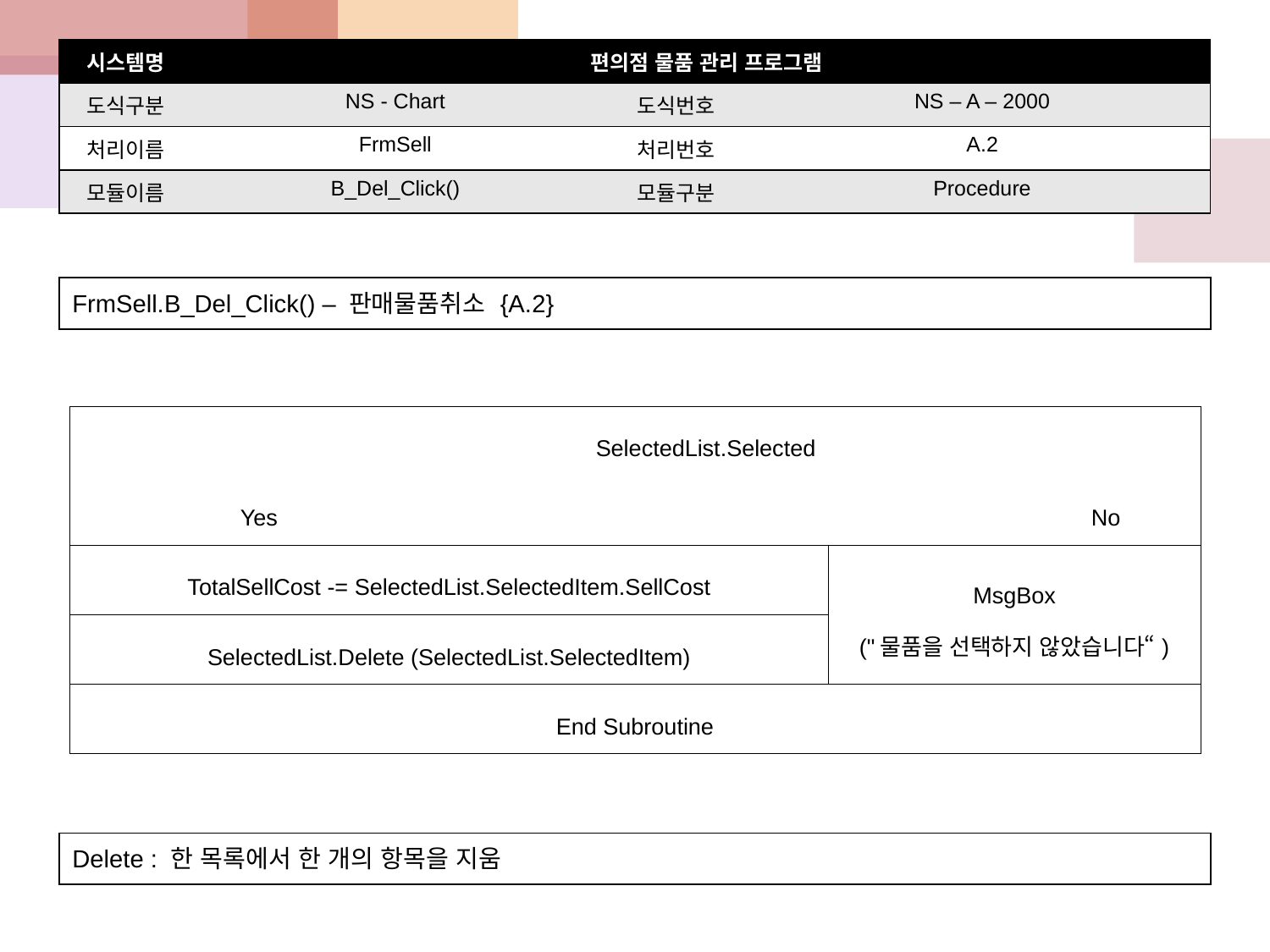

| 시스템명 | 편의점 물품 관리 프로그램 |  |  |
| --- | --- | --- | --- |
| 도식구분 | NS - Chart | 도식번호 | NS – A – 2000 |
| 처리이름 | FrmSell | 처리번호 | A.2 |
| 모듈이름 | B\_Del\_Click() | 모듈구분 | Procedure |
| FrmSell.B\_Del\_Click() – 판매물품취소 {A.2} |
| --- |
|  | SelectedList.Selected |  |  |
| --- | --- | --- | --- |
| Yes |  |  | No |
| TotalSellCost -= SelectedList.SelectedItem.SellCost |  | MsgBox ("물품을 선택하지 않았습니다“) |  |
| SelectedList.Delete (SelectedList.SelectedItem) |  |  |  |
| End Subroutine |  |  |  |
| Delete : 한 목록에서 한 개의 항목을 지움 |
| --- |